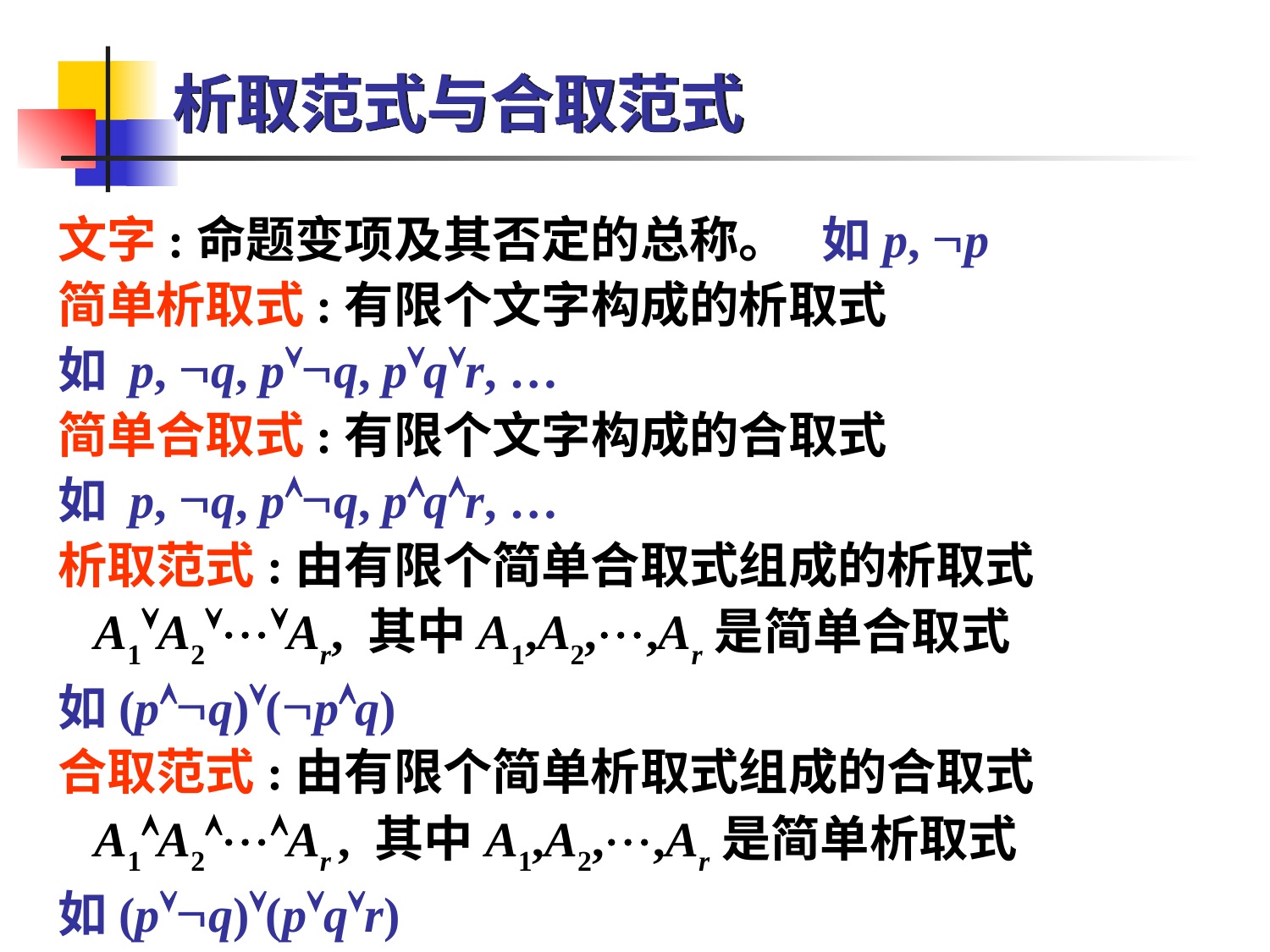

# 析取范式与合取范式
文字:命题变项及其否定的总称。   如p, ¬p
简单析取式:有限个文字构成的析取式
如 p, ¬q, p∨¬q, p∨q∨r, …
简单合取式:有限个文字构成的合取式
如 p, ¬q, p∧¬q, p∧q∧r, …
析取范式:由有限个简单合取式组成的析取式
   A1∨A2∨…∨Ar, 其中A1,A2,…,Ar是简单合取式
如(p∧¬q)∨(¬p∧q)
合取范式:由有限个简单析取式组成的合取式
   A1∧A2∧…∧Ar , 其中A1,A2,…,Ar是简单析取式
如(p∨¬q)∨(p∨q∨r)